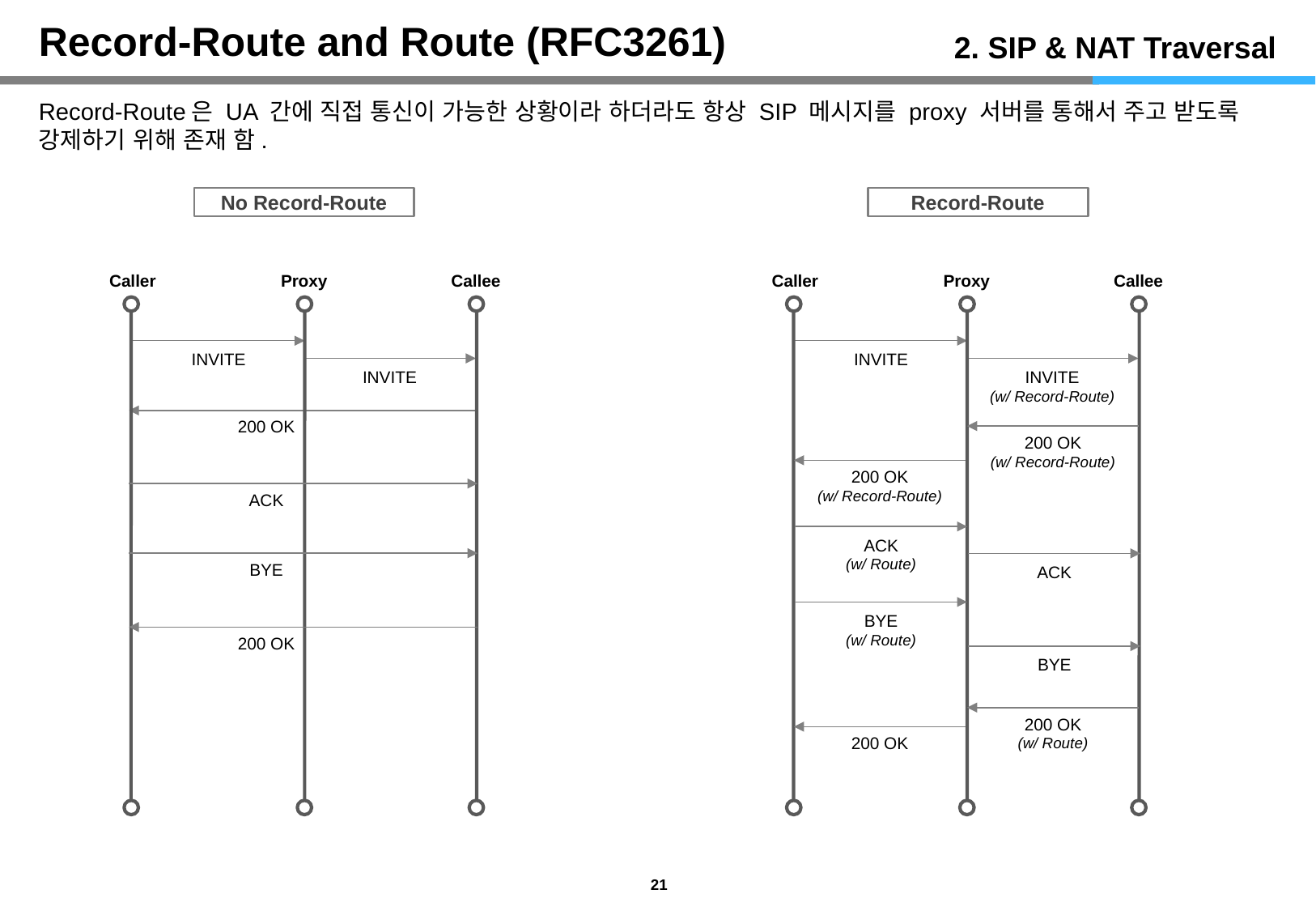

# Record-Route and Route (RFC3261)
2. SIP & NAT Traversal
Record-Route은 UA 간에 직접 통신이 가능한 상황이라 하더라도 항상 SIP 메시지를 proxy 서버를 통해서 주고 받도록 강제하기 위해 존재 함.
No Record-Route
Record-Route
Caller
Proxy
Callee
Caller
Proxy
Callee

INVITE
INVITE
INVITE
INVITE
(w/ Record-Route)
200 OK
200 OK
(w/ Record-Route)
200 OK
(w/ Record-Route)
ACK
ACK
(w/ Route)
BYE
ACK
BYE
(w/ Route)
200 OK
BYE
200 OK
(w/ Route)
200 OK